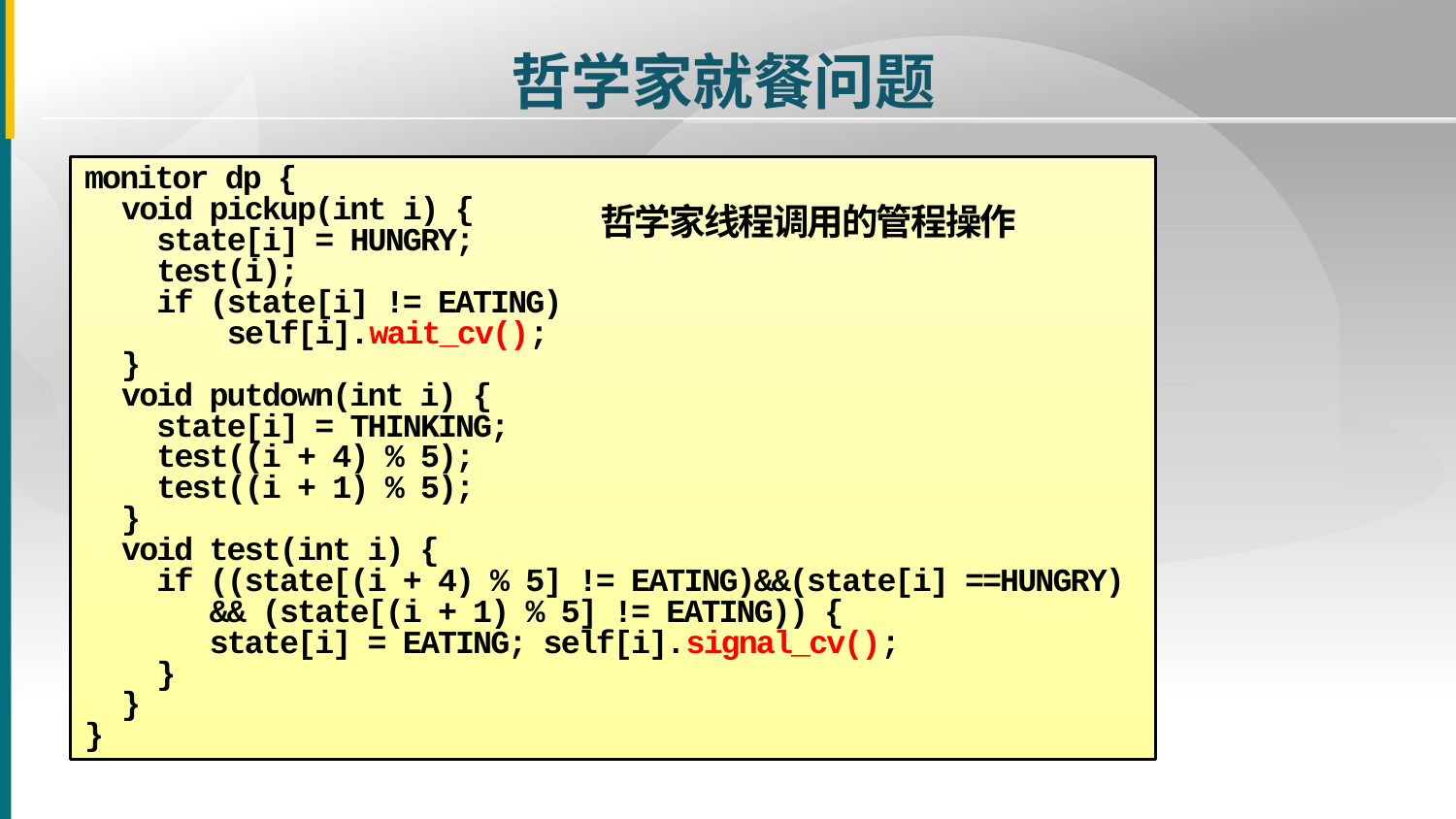

哲学家就餐问题
monitor dp {
  void pickup(int i) {
    state[i] = HUNGRY;
    test(i);
    if (state[i] != EATING)
        self[i].wait_cv();
  }
  void putdown(int i) {
    state[i] = THINKING;
    test((i + 4) % 5);
    test((i + 1) % 5);
  }
  void test(int i) {
    if ((state[(i + 4) % 5] != EATING)&&(state[i] ==HUNGRY)
       && (state[(i + 1) % 5] != EATING)) {
       state[i] = EATING; self[i].signal_cv();
    }
  }
}
哲学家线程调用的管程操作